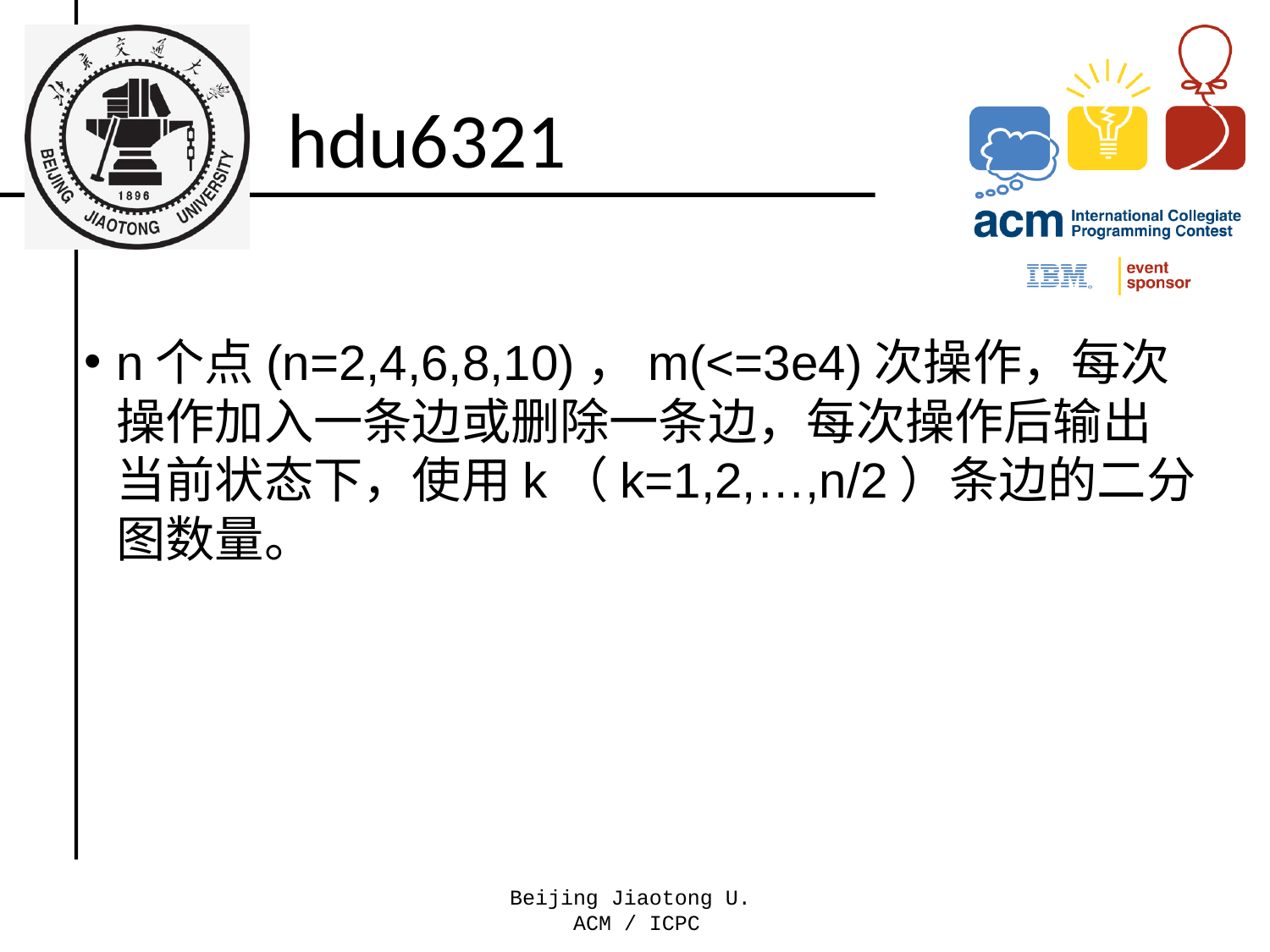

# hdu6321
n个点(n=2,4,6,8,10)，m(<=3e4)次操作，每次操作加入一条边或删除一条边，每次操作后输出当前状态下，使用k（k=1,2,…,n/2）条边的二分图数量。